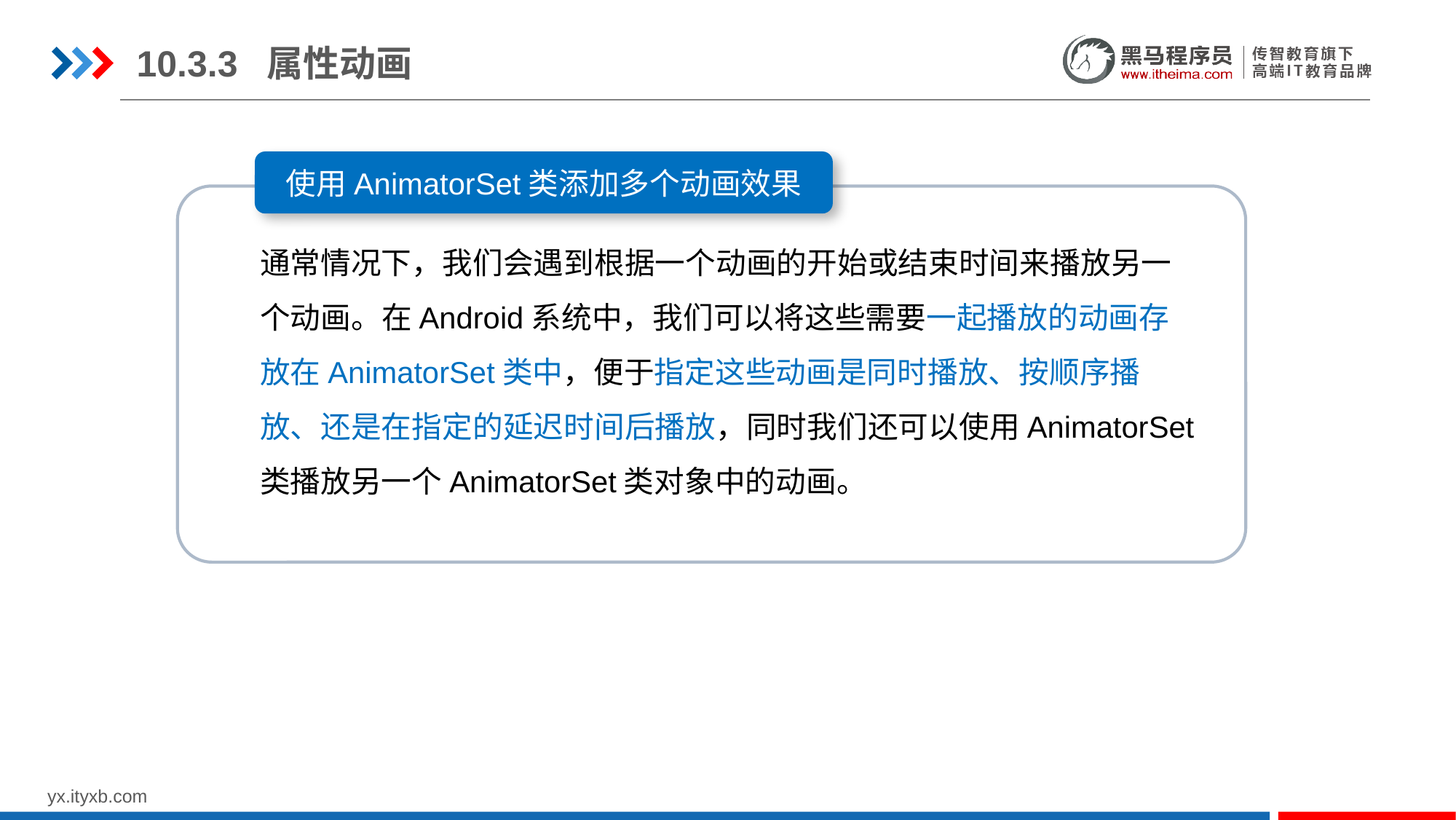

10.3.3  属性动画
使用AnimatorSet类添加多个动画效果

通常情况下，我们会遇到根据一个动画的开始或结束时间来播放另一个动画。在Android系统中，我们可以将这些需要一起播放的动画存放在AnimatorSet类中，便于指定这些动画是同时播放、按顺序播放、还是在指定的延迟时间后播放，同时我们还可以使用AnimatorSet类播放另一个AnimatorSet类对象中的动画。